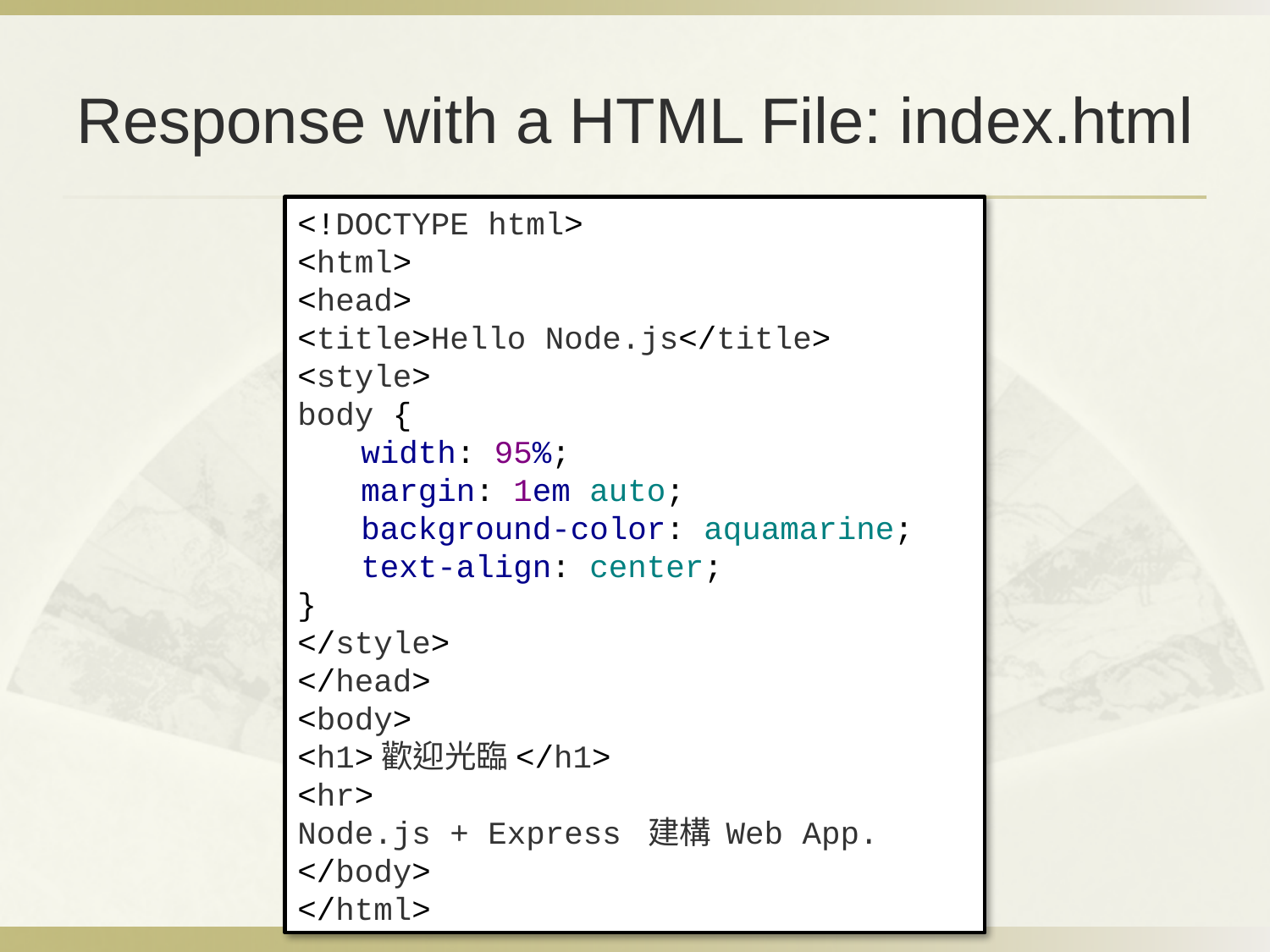

# Response with a HTML File: index.html
<!DOCTYPE html>
<html>
<head>
<title>Hello Node.js</title>
<style>
body {
width: 95%;
margin: 1em auto;
background-color: aquamarine;
text-align: center;
}
</style>
</head>
<body>
<h1>歡迎光臨</h1>
<hr>
Node.js + Express 建構 Web App.
</body>
</html>